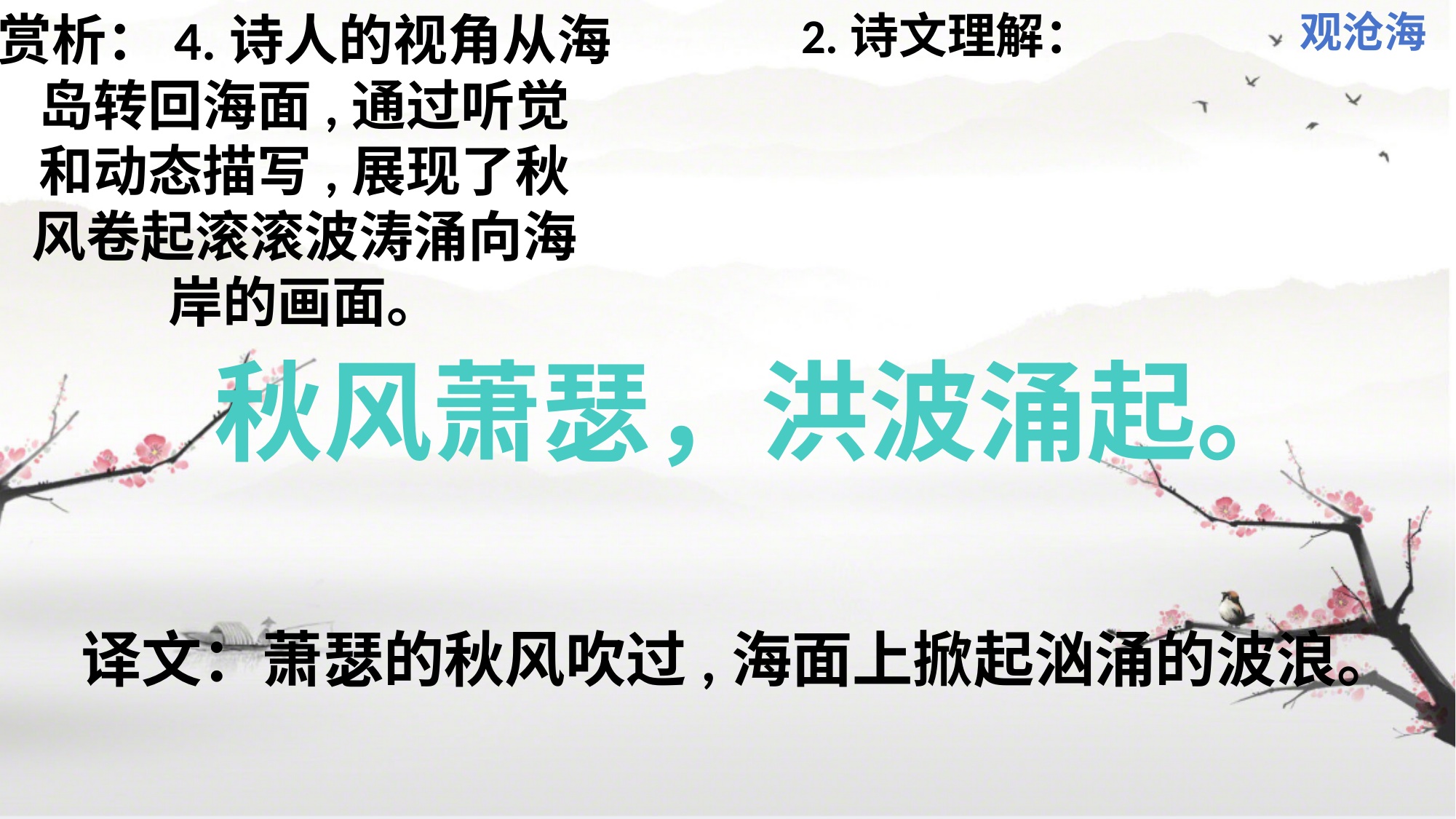

赏析：4.诗人的视角从海
岛转回海面,通过听觉
和动态描写,展现了秋
风卷起滚滚波涛涌向海
岸的画面。
2.诗文理解：
观沧海
日月之行，若出其中；
秋风萧瑟，洪波涌起。
译文：萧瑟的秋风吹过,海面上掀起汹涌的波浪。